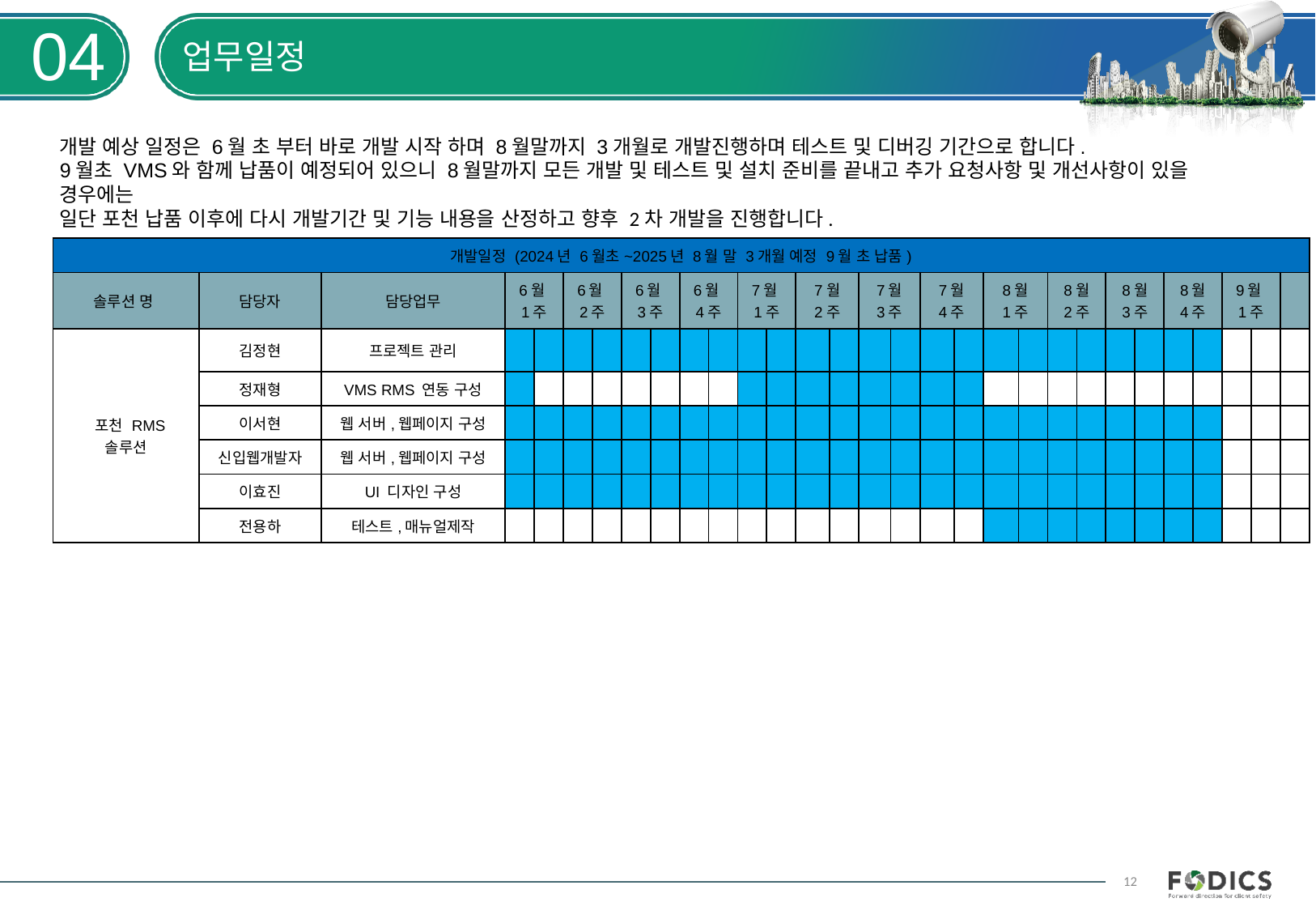

04
# 업무일정
개발 예상 일정은 6월 초 부터 바로 개발 시작 하며 8월말까지 3개월로 개발진행하며 테스트 및 디버깅 기간으로 합니다.
9월초 VMS와 함께 납품이 예정되어 있으니 8월말까지 모든 개발 및 테스트 및 설치 준비를 끝내고 추가 요청사항 및 개선사항이 있을 경우에는
일단 포천 납품 이후에 다시 개발기간 및 기능 내용을 산정하고 향후 2차 개발을 진행합니다.

| 개발일정 (2024년 6월초~2025년 8월 말 3개월 예정 9월 초 납품) |  |  |  |  |  |  |  |  |  |  |  |  |  |  |  |  |  |  |  |  |  |  |  |  |  |  |  |  |  |
| --- | --- | --- | --- | --- | --- | --- | --- | --- | --- | --- | --- | --- | --- | --- | --- | --- | --- | --- | --- | --- | --- | --- | --- | --- | --- | --- | --- | --- | --- |
| 솔루션 명 | 담당자 | 담당업무 | 6월1주 |  | 6월2주 |  | 6월3주 |  | 6월4주 |  | 7월1주 |  | 7월 2주 |  | 7월 3주 |  | 7월 4주 |  | 8월 1주 |  | 8월 2주 |  | 8월 3주 |  | 8월 4주 |  | 9월1주 |  |  |
| 포천 RMS 솔루션 | 김정현 | 프로젝트 관리 |  |  |  |  |  |  |  |  |  |  |  |  |  |  |  |  |  |  |  |  |  |  |  |  |  |  |  |
|  | 정재형 | VMS RMS 연동 구성 |  |  |  |  |  |  |  |  |  |  |  |  |  |  |  |  |  |  |  |  |  |  |  |  |  |  |  |
|  | 이서현 | 웹 서버,웹페이지 구성 |  |  |  |  |  |  |  |  |  |  |  |  |  |  |  |  |  |  |  |  |  |  |  |  |  |  |  |
|  | 신입웹개발자 | 웹 서버,웹페이지 구성 |  |  |  |  |  |  |  |  |  |  |  |  |  |  |  |  |  |  |  |  |  |  |  |  |  |  |  |
|  | 이효진 | UI 디자인 구성 |  |  |  |  |  |  |  |  |  |  |  |  |  |  |  |  |  |  |  |  |  |  |  |  |  |  |  |
|  | 전용하 | 테스트,매뉴얼제작 |  |  |  |  |  |  |  |  |  |  |  |  |  |  |  |  |  |  |  |  |  |  |  |  |  |  |  |
12